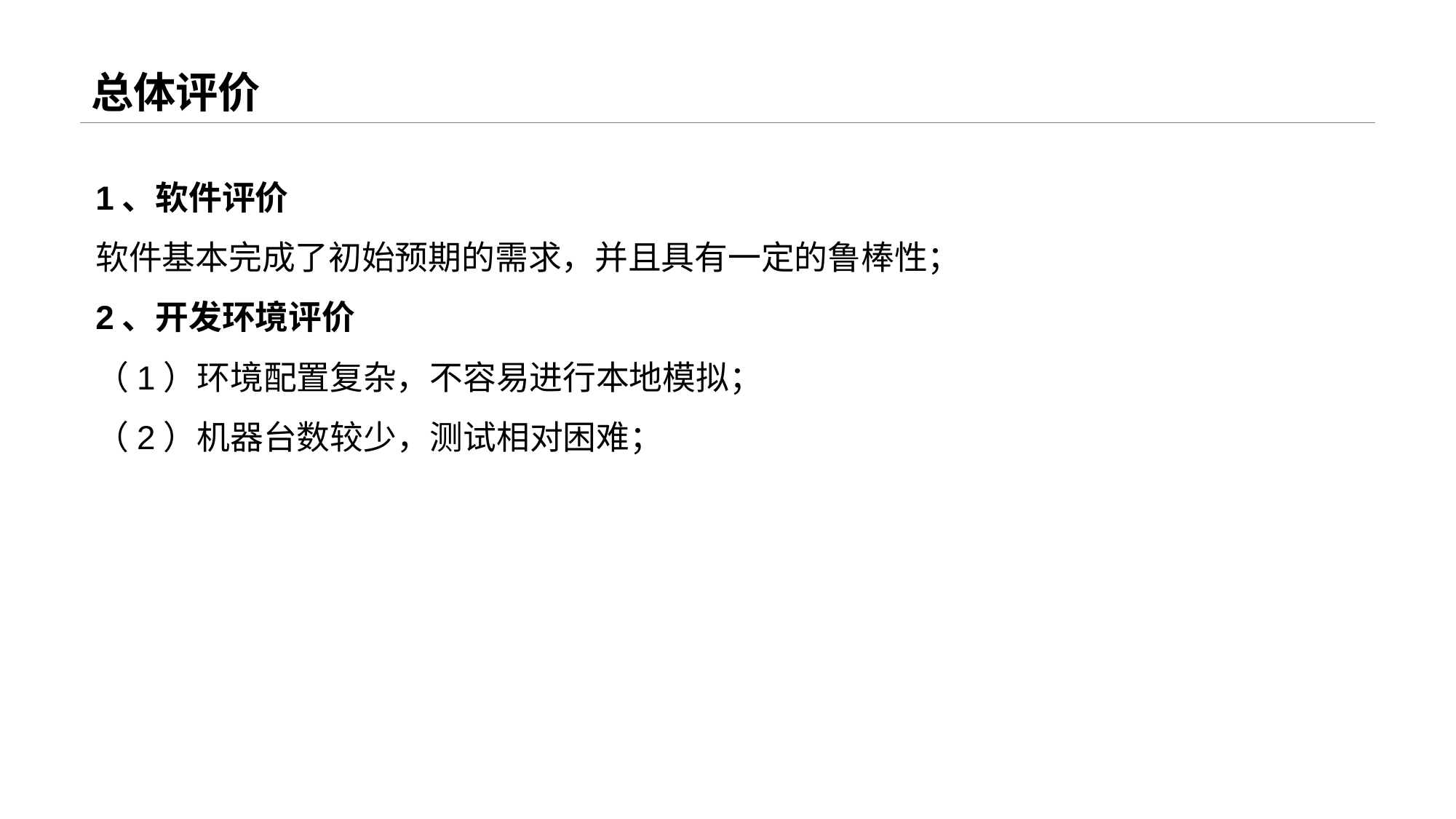

# 总体评价
1、软件评价
软件基本完成了初始预期的需求，并且具有一定的鲁棒性；
2、开发环境评价
（1）环境配置复杂，不容易进行本地模拟；
（2）机器台数较少，测试相对困难；